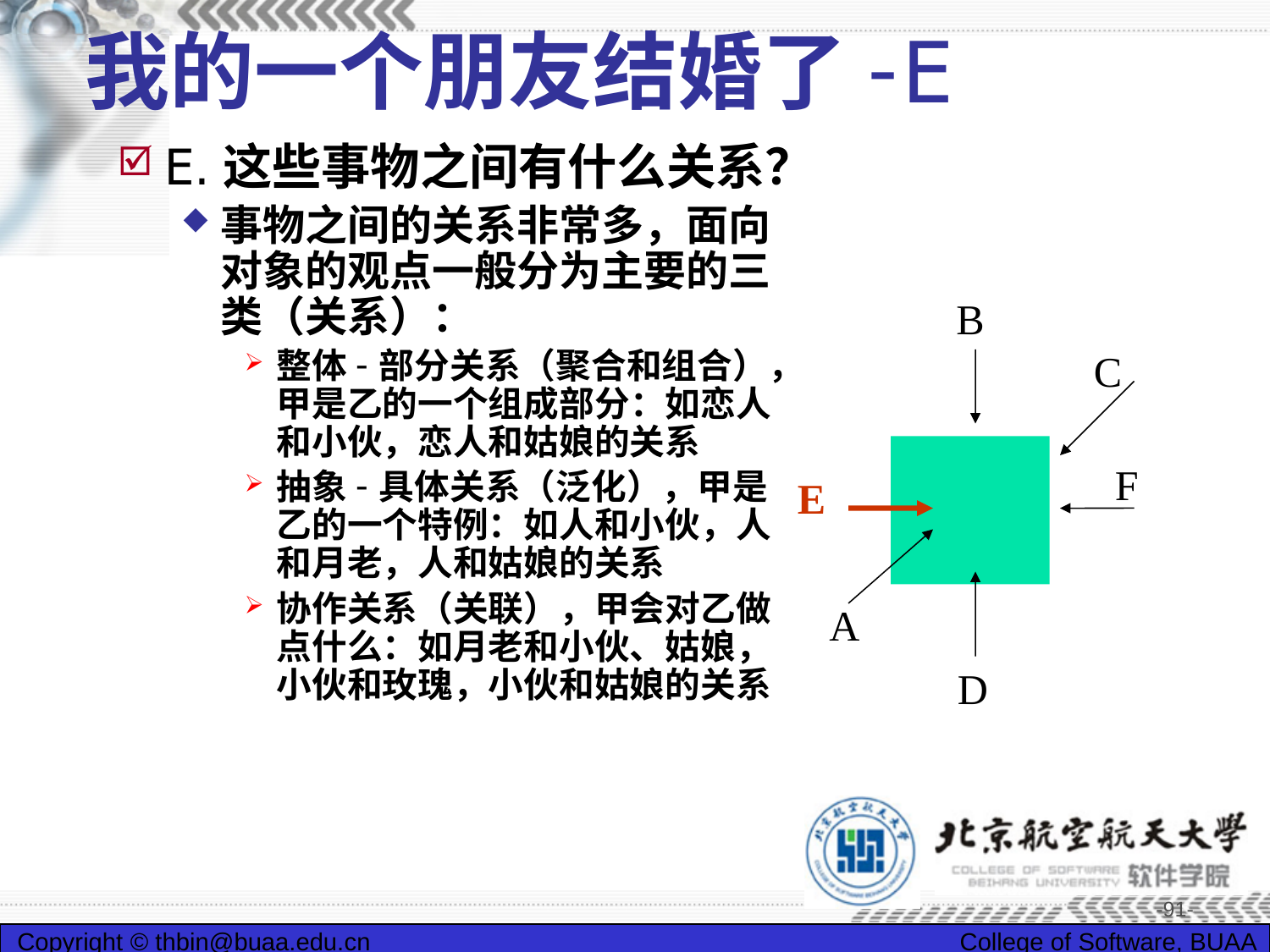

# 我的一个朋友结婚了-E
E.这些事物之间有什么关系？
事物之间的关系非常多，面向对象的观点一般分为主要的三类（关系）：
整体-部分关系（聚合和组合），甲是乙的一个组成部分：如恋人和小伙，恋人和姑娘的关系
抽象-具体关系（泛化），甲是乙的一个特例：如人和小伙，人和月老，人和姑娘的关系
协作关系（关联），甲会对乙做点什么：如月老和小伙、姑娘，小伙和玫瑰，小伙和姑娘的关系

B
C

F
E

A
D
-91-